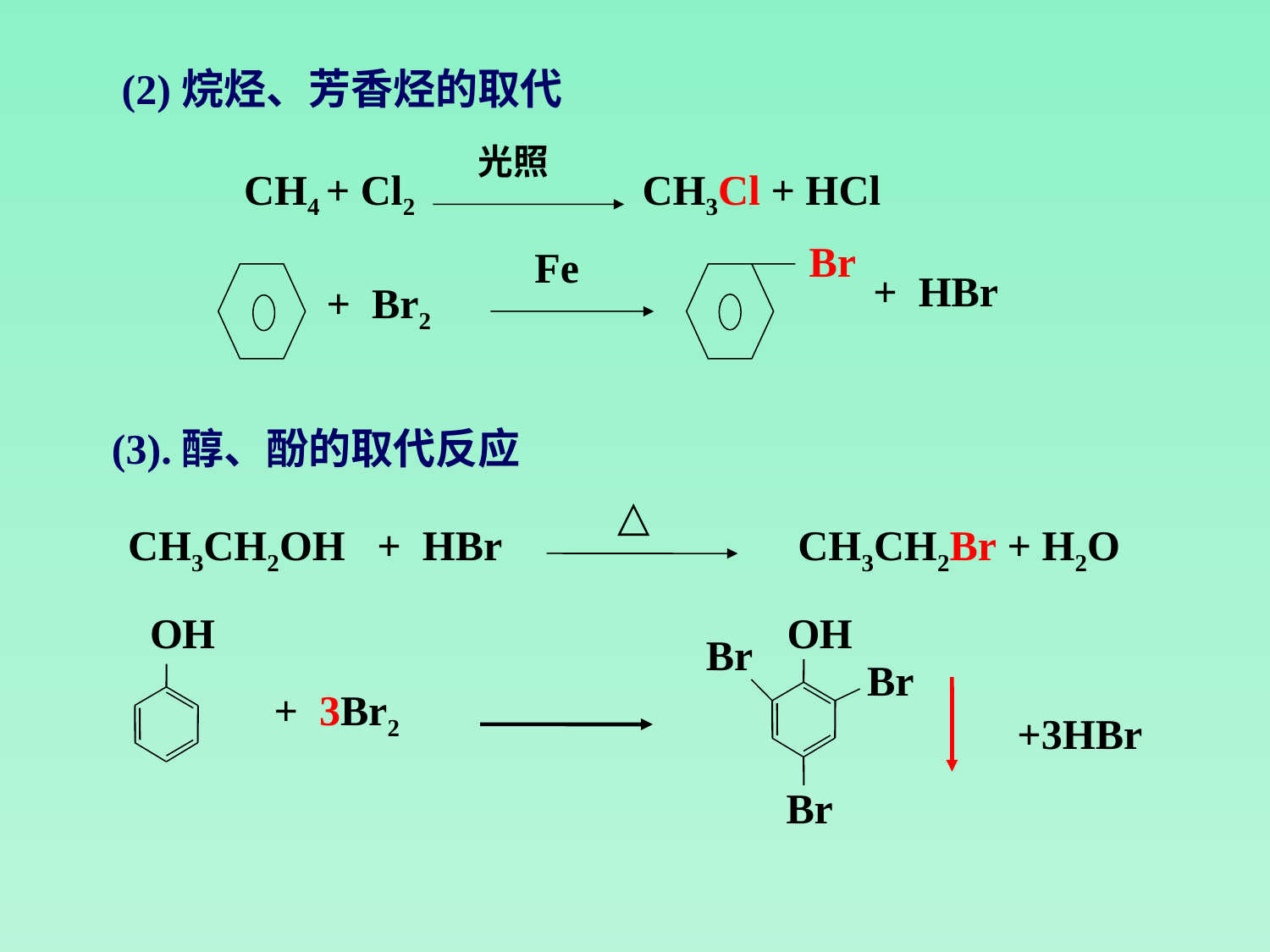

(2)烷烃、芳香烃的取代
光照
CH4 + Cl2                                     CH3Cl + HCl

Br
Fe
+  HBr

+  Br2

(3).醇、酚的取代反应
△
CH3CH2OH   +  HBr                            CH3CH2Br + H2O

O
H

O
H
Br
Br

Br
+  3Br2

+3HBr